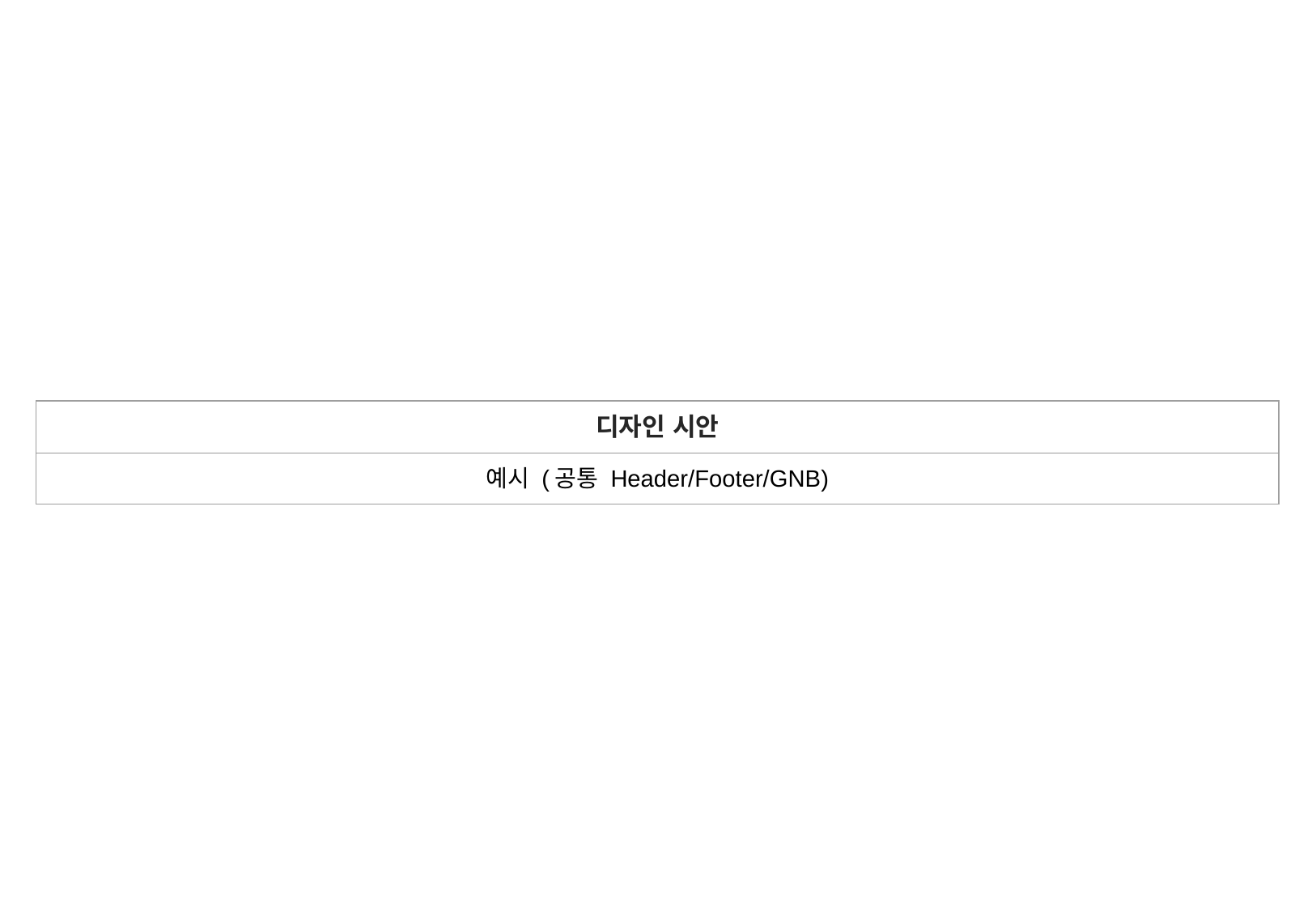

| 디자인 시안 |
| --- |
| 예시 (공통 Header/Footer/GNB) |